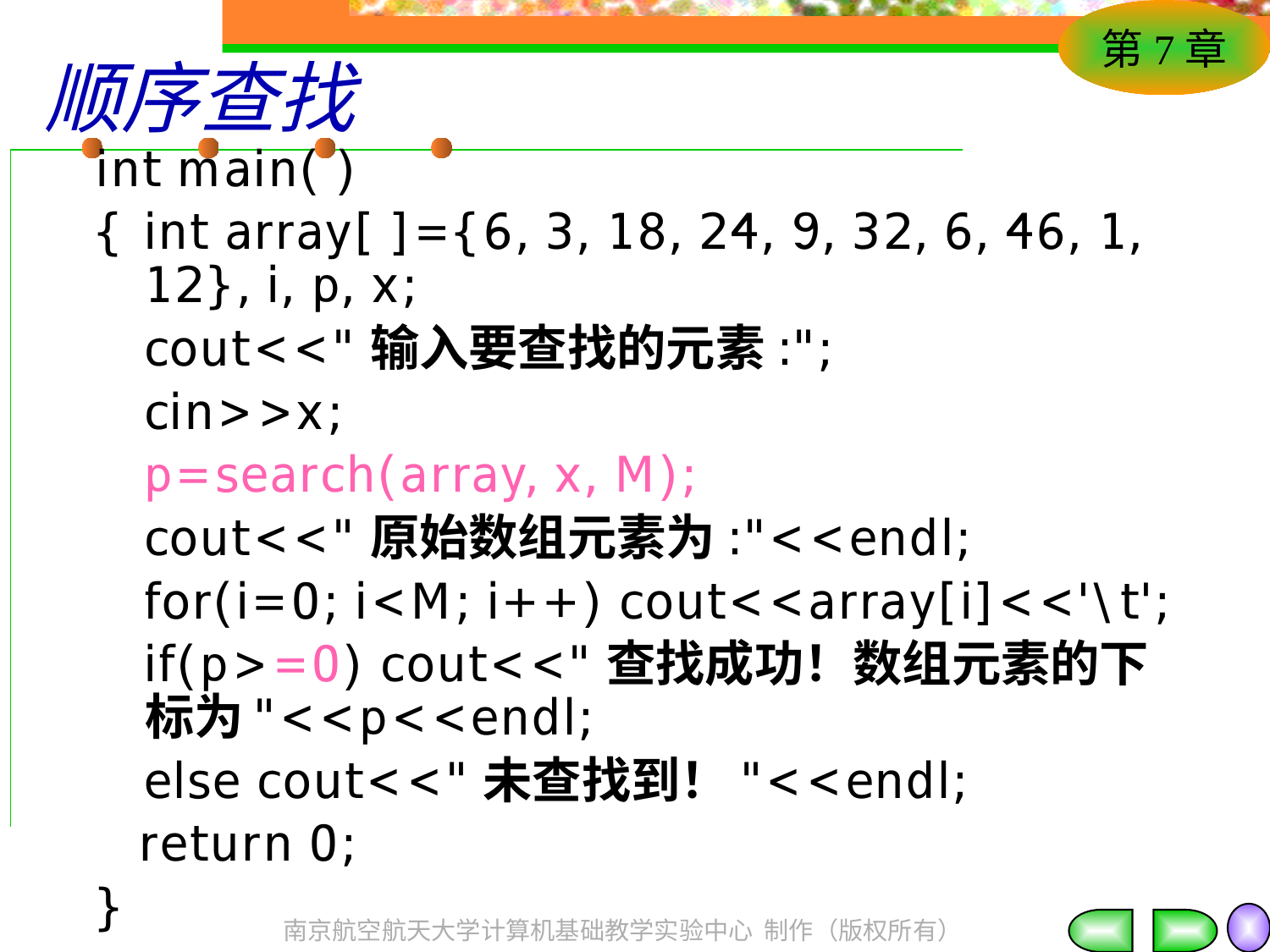

# 顺序查找
int main( )
{	int array[ ]={6, 3, 18, 24, 9, 32, 6, 46, 1, 12}, i, p, x;
	cout<<"输入要查找的元素:";
	cin>>x;
	p=search(array, x, M);
	cout<<"原始数组元素为:"<<endl;
	for(i=0; i<M; i++) cout<<array[i]<<'\t';
	if(p>=0) cout<<"查找成功！数组元素的下标为"<<p<<endl;
	else cout<<"未查找到！"<<endl;
   return 0;
}